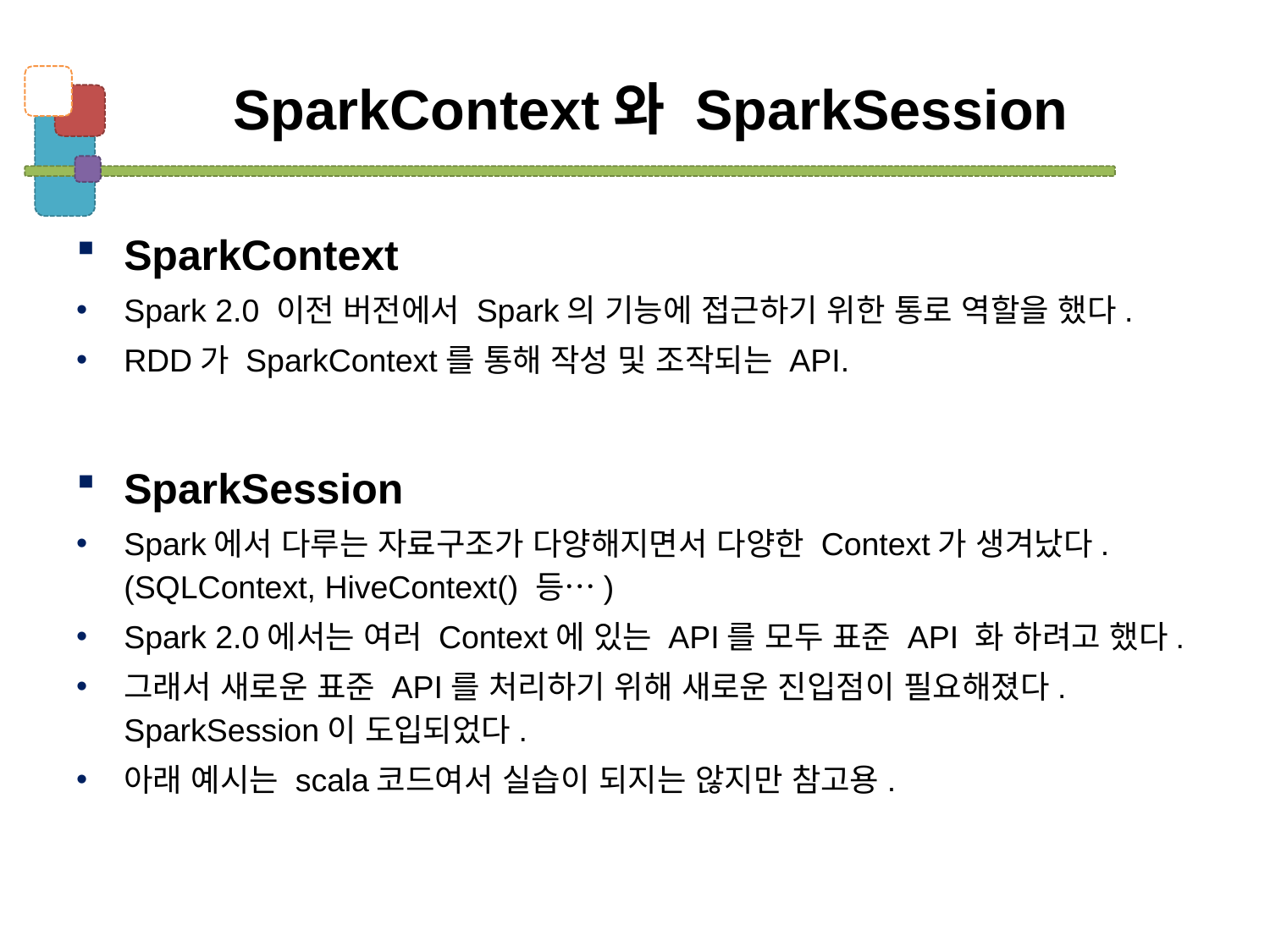

# SparkContext와 SparkSession
SparkContext
Spark 2.0 이전 버전에서 Spark의 기능에 접근하기 위한 통로 역할을 했다.
RDD가 SparkContext를 통해 작성 및 조작되는 API.

SparkSession
Spark에서 다루는 자료구조가 다양해지면서 다양한 Context가 생겨났다.
(SQLContext, HiveContext() 등…)
Spark 2.0에서는 여러 Context에 있는 API를 모두 표준 API 화 하려고 했다.
그래서 새로운 표준 API를 처리하기 위해 새로운 진입점이 필요해졌다.
SparkSession이 도입되었다.
아래 예시는 scala코드여서 실습이 되지는 않지만 참고용.